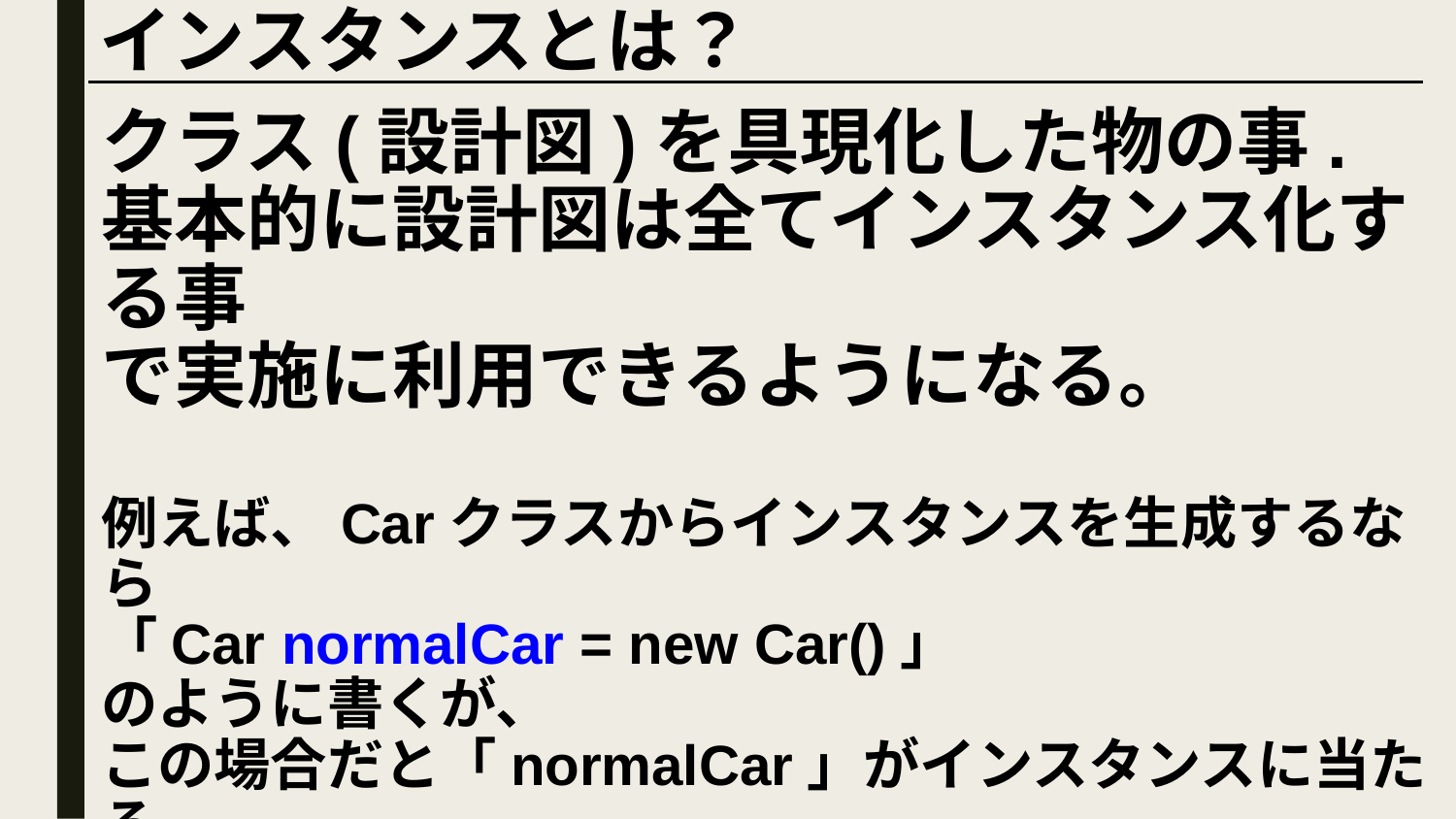

# インスタンスとは？
クラス(設計図)を具現化した物の事.
基本的に設計図は全てインスタンス化する事
で実施に利用できるようになる。

例えば、Carクラスからインスタンスを生成するなら
「Car normalCar = new Car()」
のように書くが、
この場合だと「normalCar」がインスタンスに当たる。